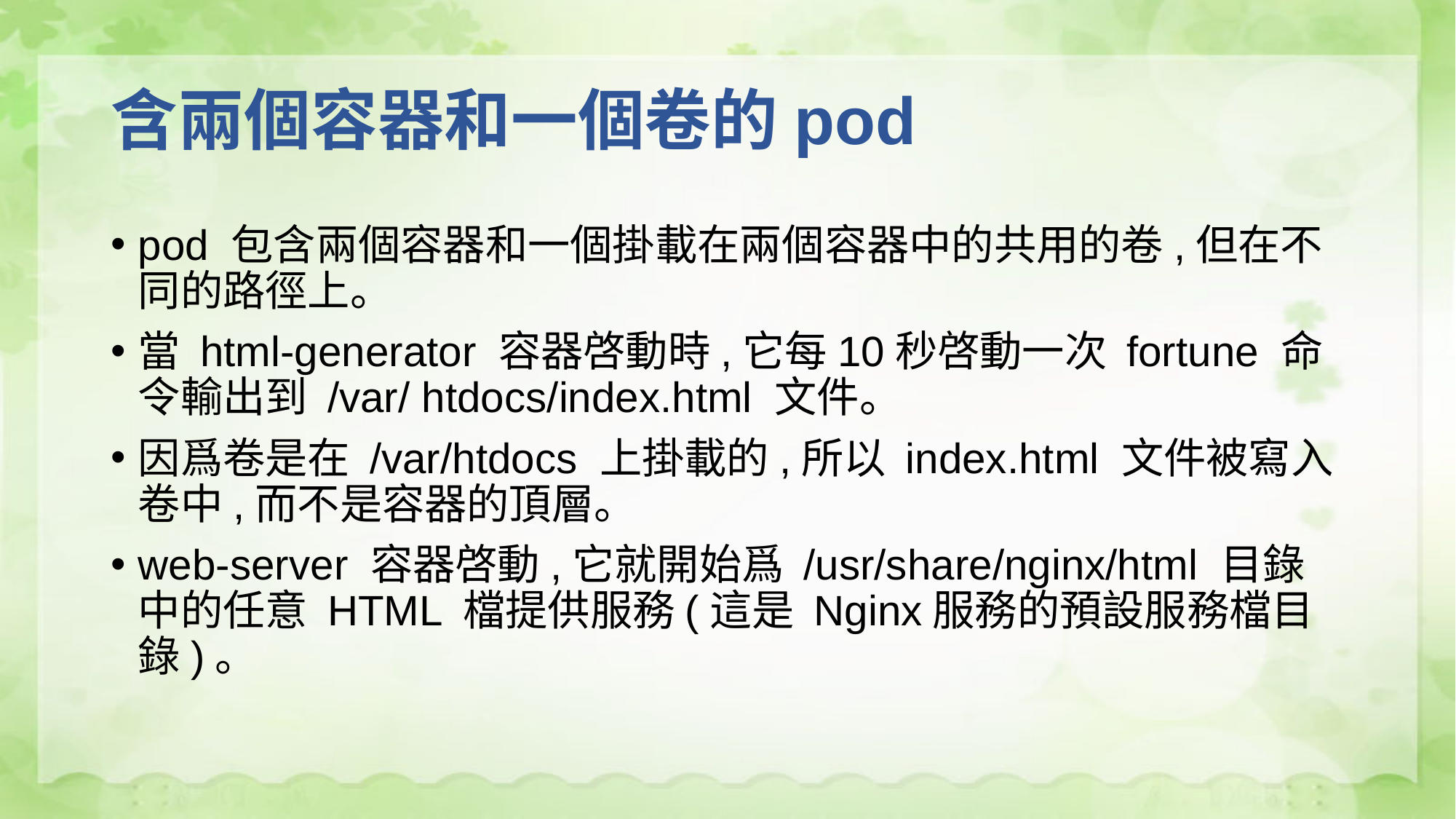

# 含兩個容器和一個卷的pod
pod 包含兩個容器和一個掛載在兩個容器中的共用的卷,但在不同的路徑上。
當 html-generator 容器啓動時,它每10秒啓動一次 fortune 命令輸出到 /var/ htdocs/index.html 文件。
因爲卷是在 /var/htdocs 上掛載的,所以 index.html 文件被寫入卷中,而不是容器的頂層。
web-server 容器啓動,它就開始爲 /usr/share/nginx/html 目錄中的任意 HTML 檔提供服務(這是 Nginx服務的預設服務檔目錄)。